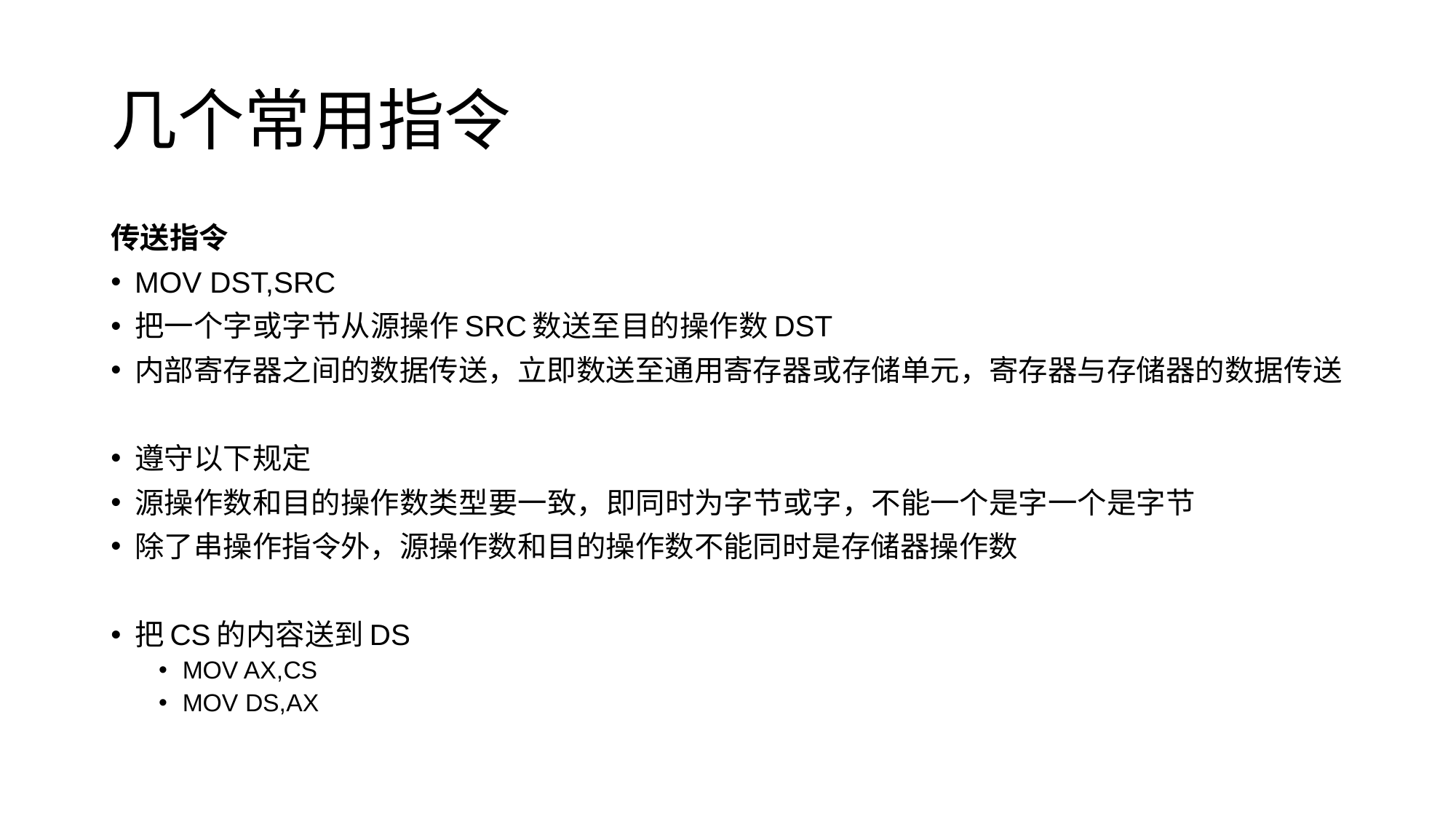

# 几个常用指令
传送指令
MOV DST,SRC
把一个字或字节从源操作SRC数送至目的操作数DST
内部寄存器之间的数据传送，立即数送至通用寄存器或存储单元，寄存器与存储器的数据传送

遵守以下规定
源操作数和目的操作数类型要一致，即同时为字节或字，不能一个是字一个是字节
除了串操作指令外，源操作数和目的操作数不能同时是存储器操作数

把CS的内容送到DS
MOV AX,CS
MOV DS,AX